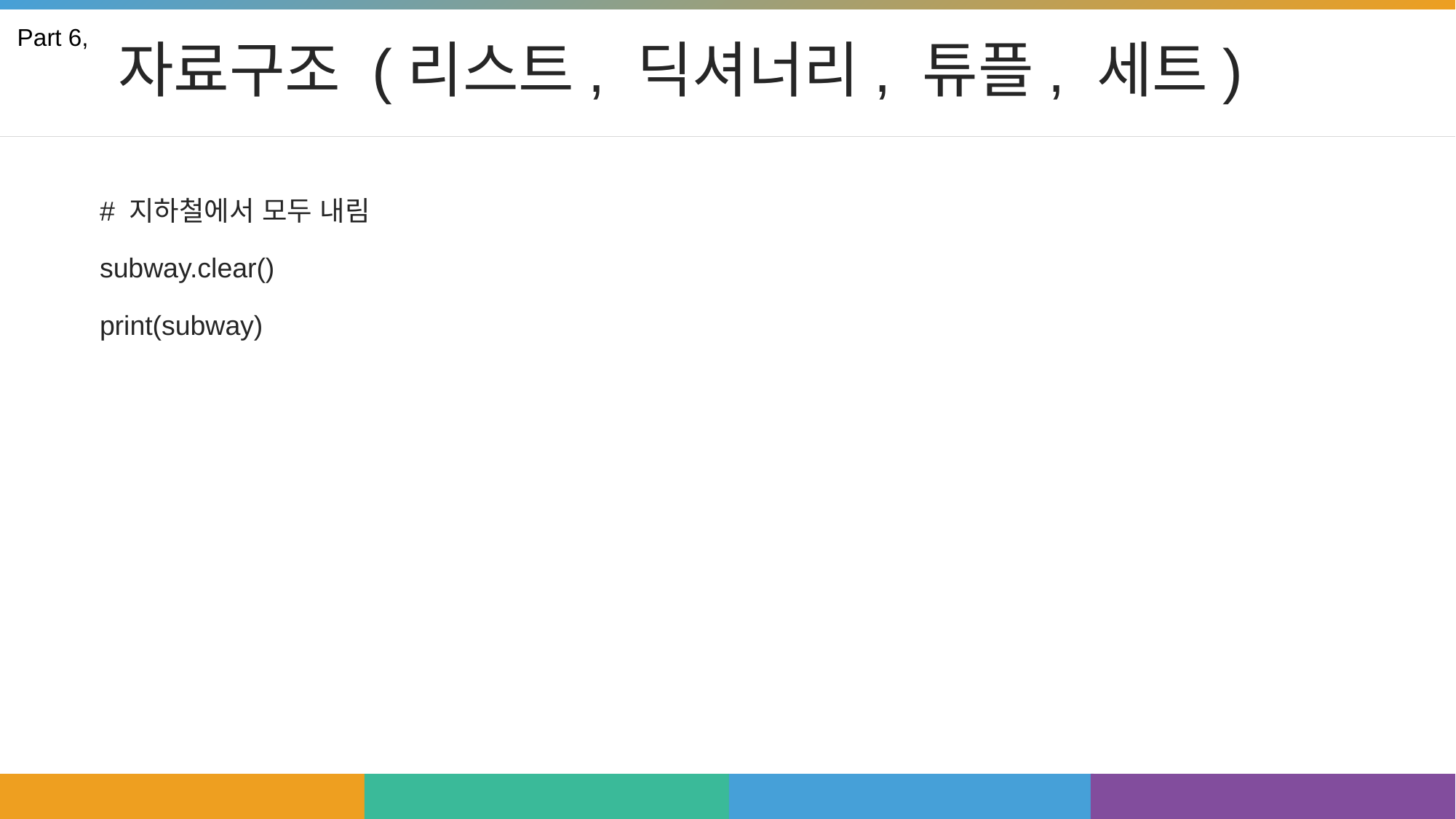

# 자료구조 (리스트, 딕셔너리, 튜플, 세트)
Part 6,
# 지하철에서 모두 내림
subway.clear()
print(subway)